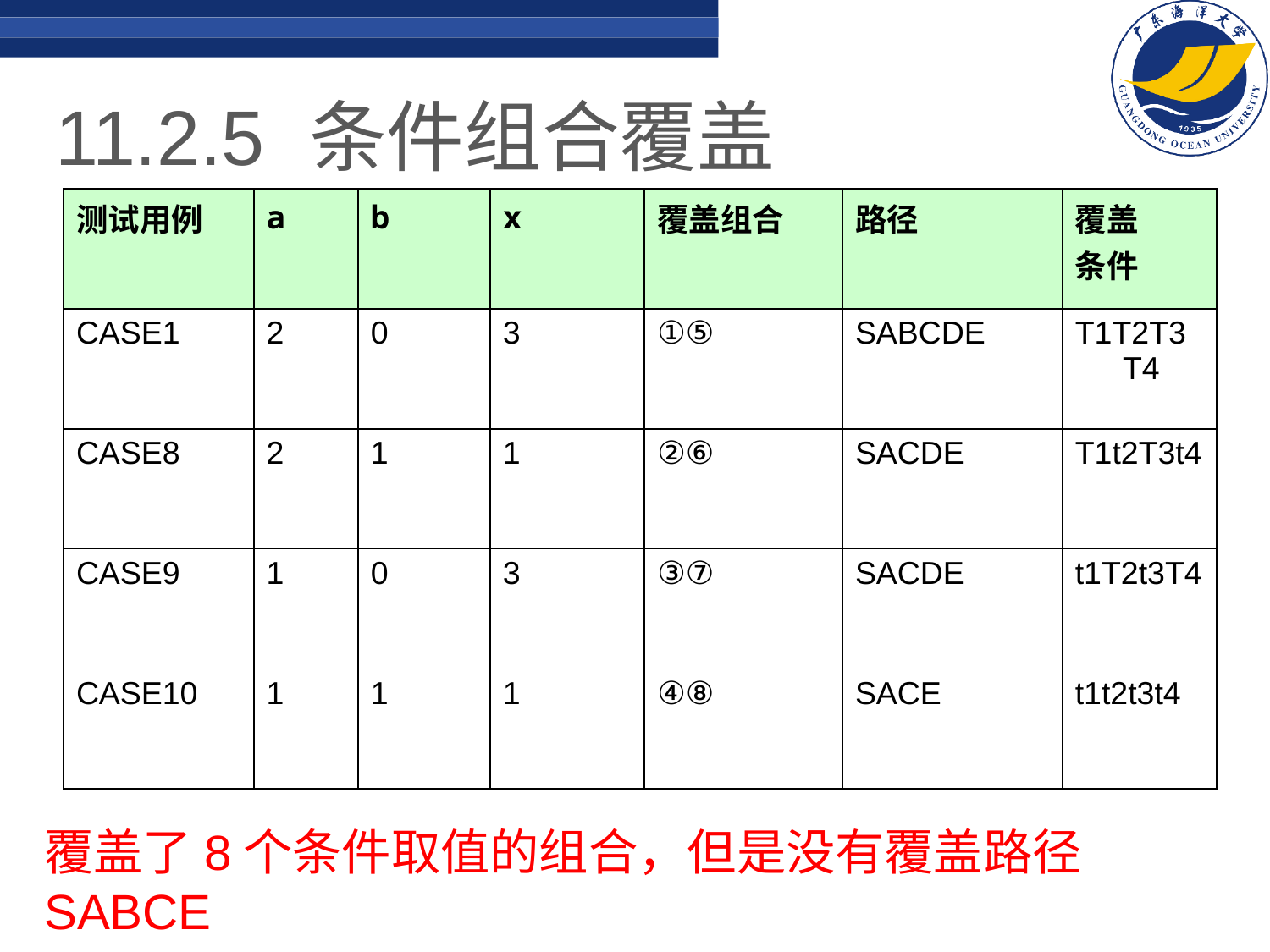

11.2.5	条件组合覆盖
| 测试用例 | a | b | x | 覆盖组合 | 路径 | 覆盖 条件 |
| --- | --- | --- | --- | --- | --- | --- |
| CASE1 | 2 | 0 | 3 | ①⑤ | SABCDE | T1T2T3T4 |
| CASE8 | 2 | 1 | 1 | ②⑥ | SACDE | T1t2T3t4 |
| CASE9 | 1 | 0 | 3 | ③⑦ | SACDE | t1T2t3T4 |
| CASE10 | 1 | 1 | 1 | ④⑧ | SACE | t1t2t3t4 |
覆盖了8个条件取值的组合，但是没有覆盖路径SABCE
20